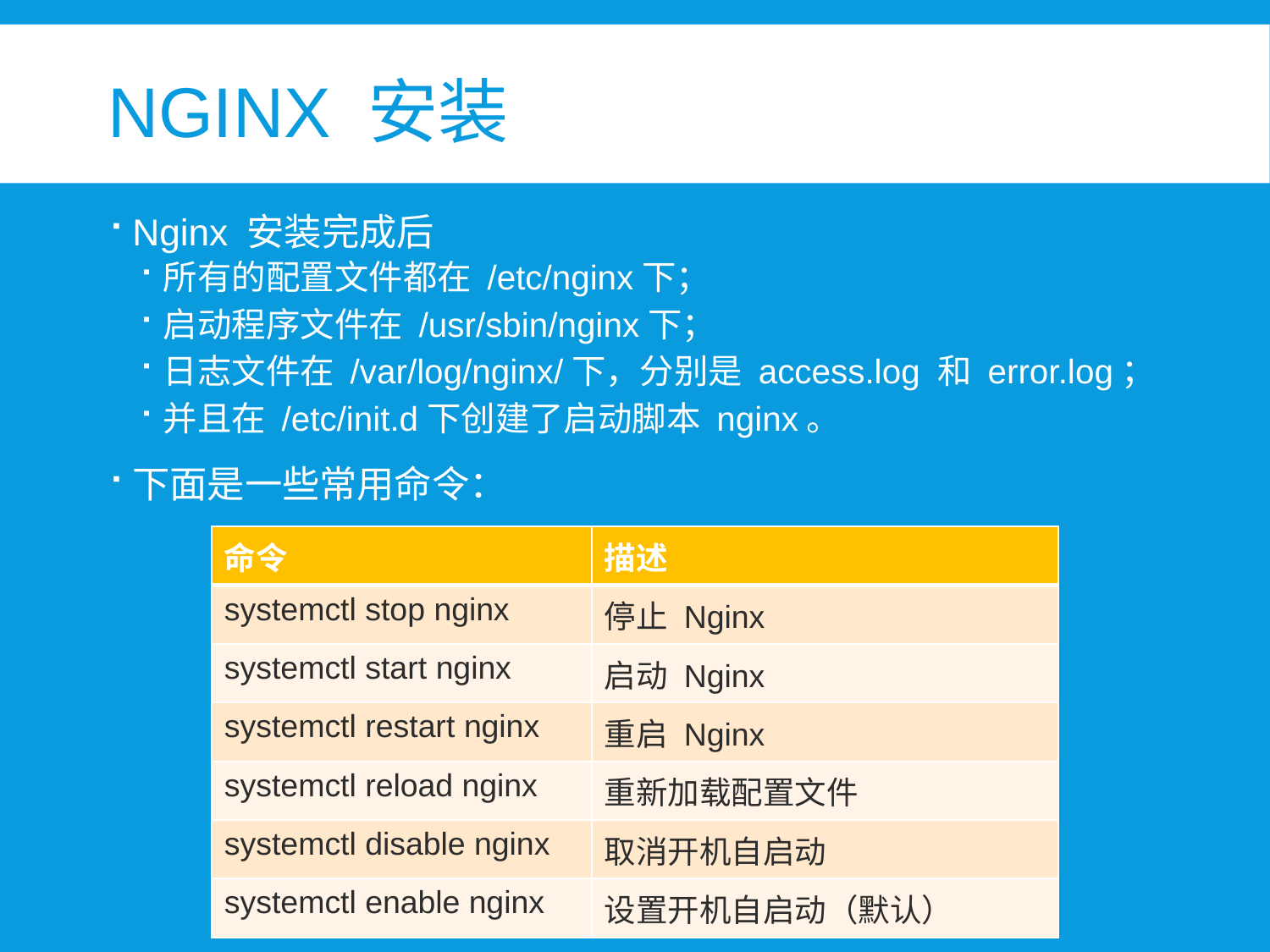

# Nginx 安装
Nginx 安装完成后
所有的配置文件都在 /etc/nginx下；
启动程序文件在 /usr/sbin/nginx下；
日志文件在 /var/log/nginx/下，分别是 access.log 和 error.log；
并且在 /etc/init.d下创建了启动脚本 nginx。
下面是一些常用命令：

| 命令 | 描述 |
| --- | --- |
| systemctl stop nginx | 停止 Nginx |
| systemctl start nginx | 启动 Nginx |
| systemctl restart nginx | 重启 Nginx |
| systemctl reload nginx | 重新加载配置文件 |
| systemctl disable nginx | 取消开机自启动 |
| systemctl enable nginx | 设置开机自启动（默认） |